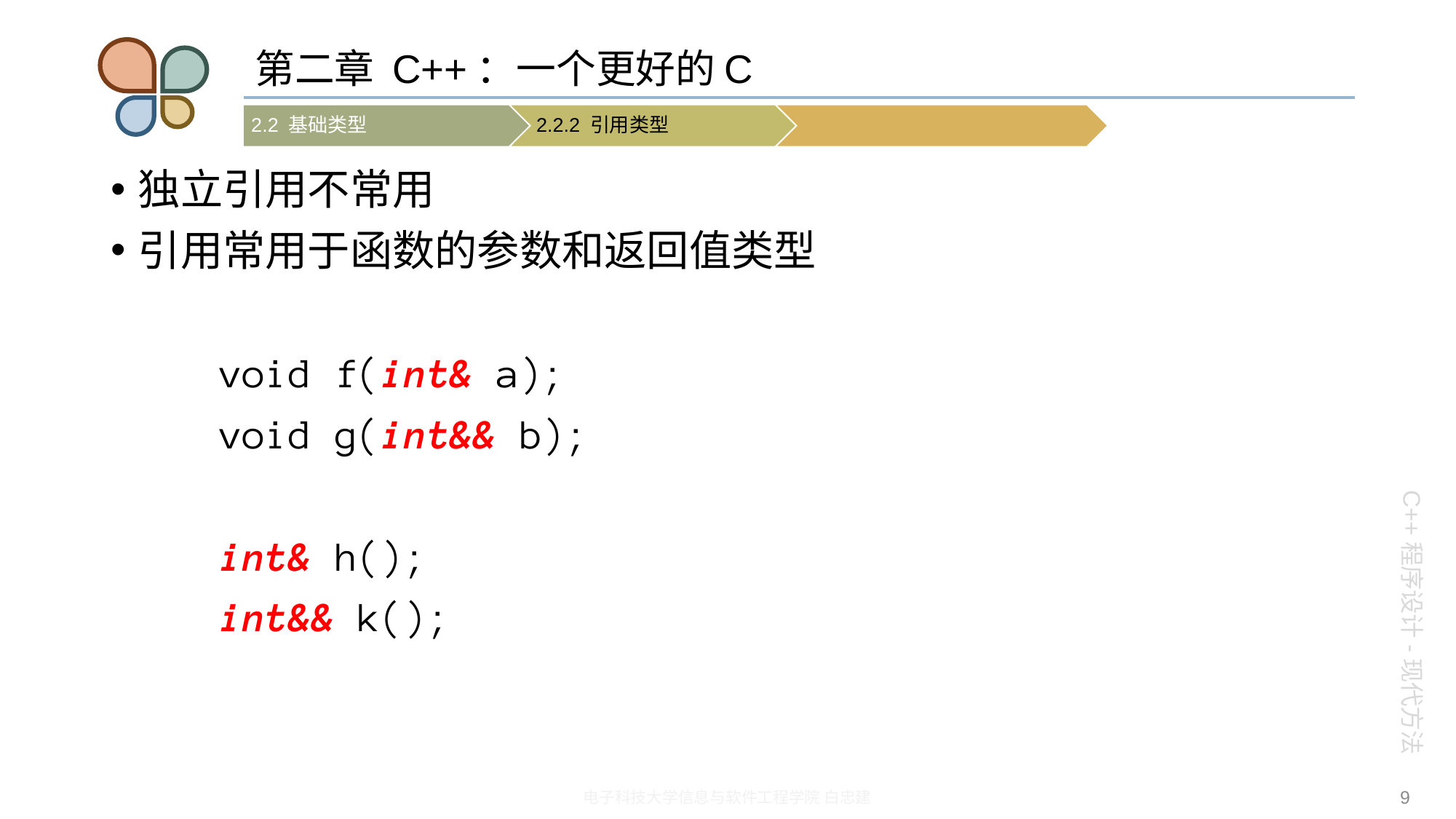

# 第二章 C++：一个更好的C
2.2 基础类型
2.2.2 引用类型

独立引用不常用
引用常用于函数的参数和返回值类型

	void f(int& a);
	void g(int&& b);

	int& h();
	int&& k();
9